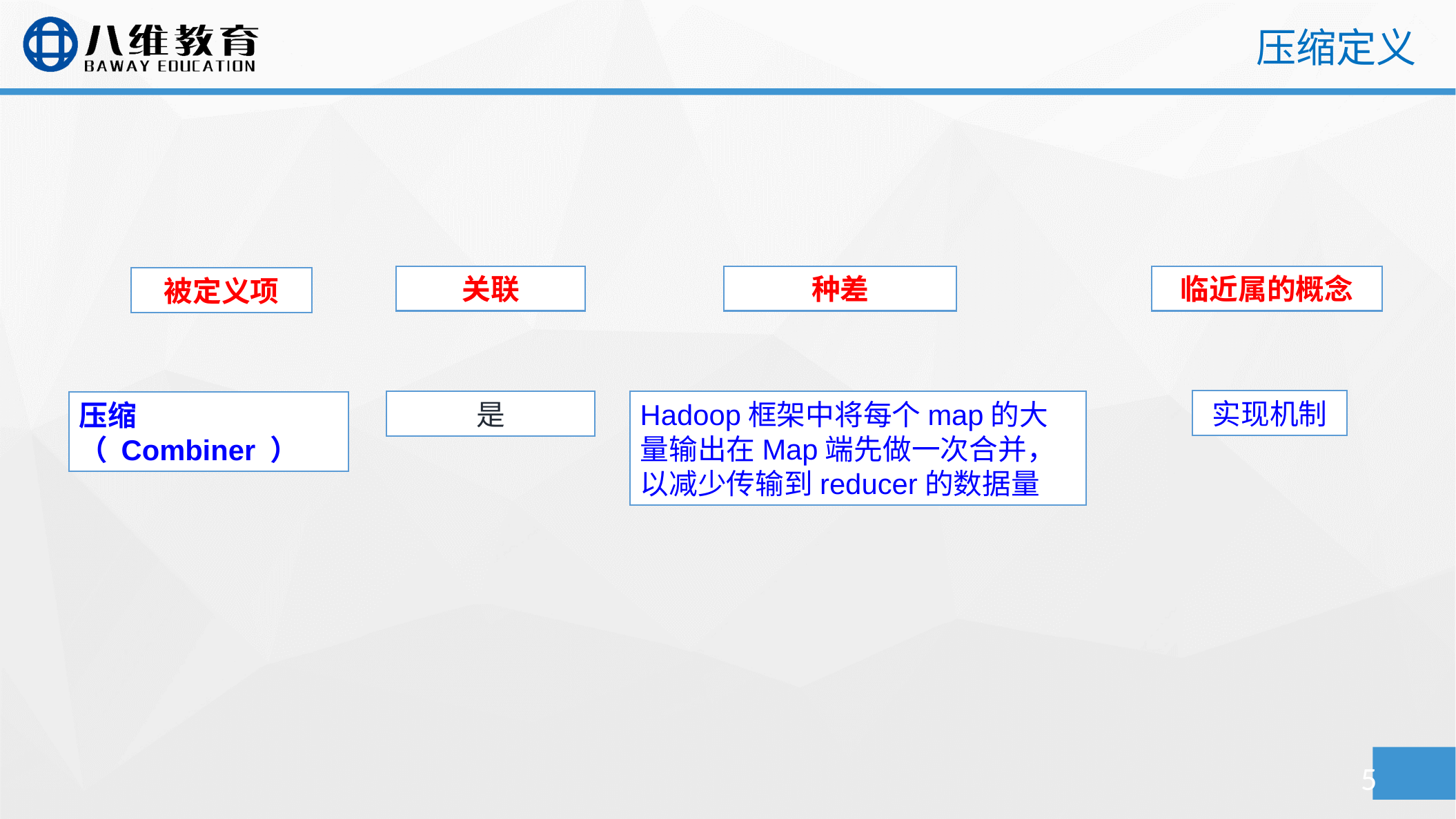

压缩定义
种差
临近属的概念
关联
被定义项
实现机制
是
Hadoop框架中将每个map的大量输出在Map端先做一次合并，以减少传输到reducer的数据量
压缩（ Combiner ）